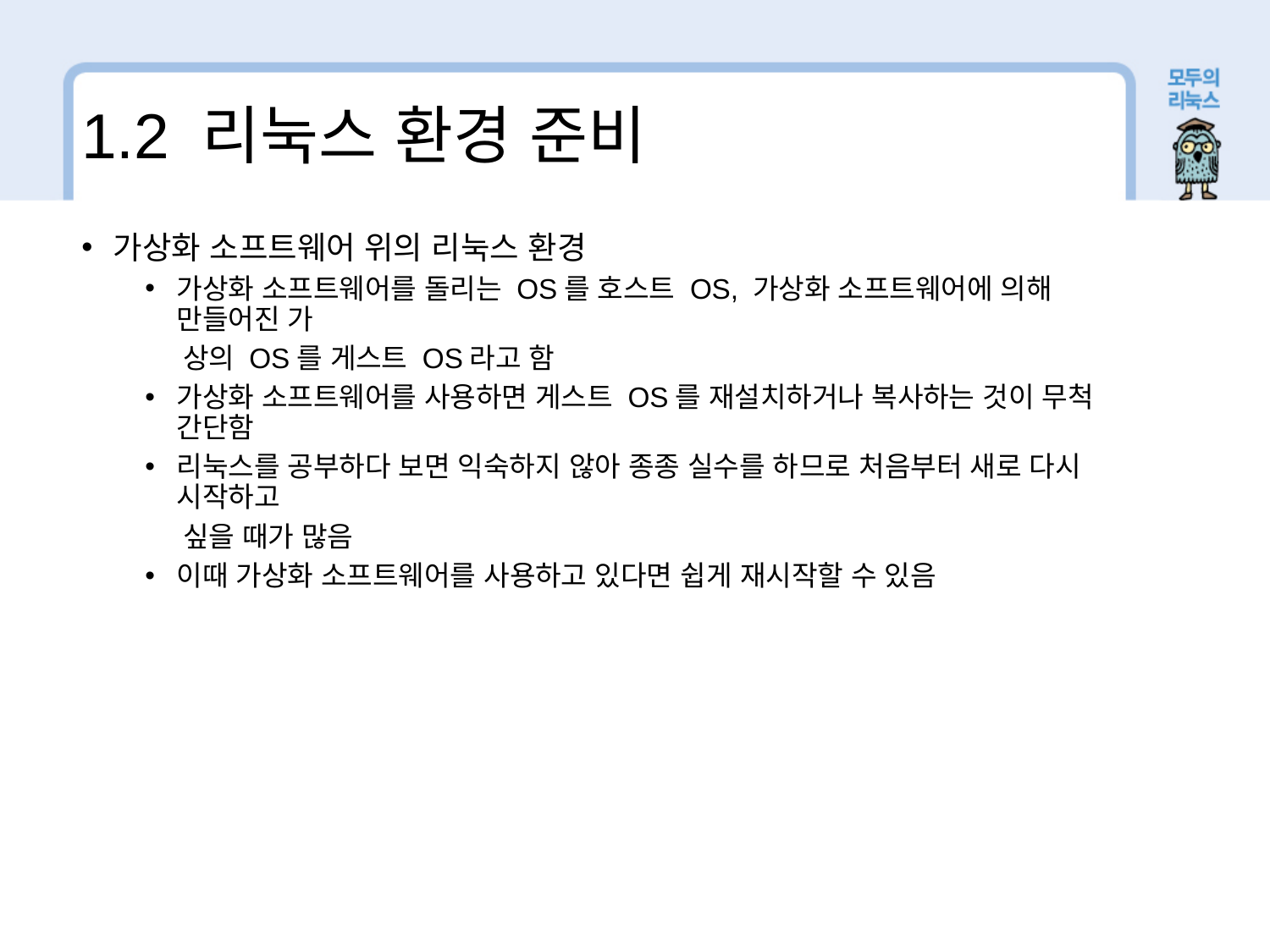

1.2 리눅스 환경 준비
가상화 소프트웨어 위의 리눅스 환경
가상화 소프트웨어를 돌리는 OS를 호스트 OS, 가상화 소프트웨어에 의해 만들어진 가
    상의 OS를 게스트 OS라고 함
가상화 소프트웨어를 사용하면 게스트 OS를 재설치하거나 복사하는 것이 무척 간단함
리눅스를 공부하다 보면 익숙하지 않아 종종 실수를 하므로 처음부터 새로 다시 시작하고
    싶을 때가 많음
이때 가상화 소프트웨어를 사용하고 있다면 쉽게 재시작할 수 있음